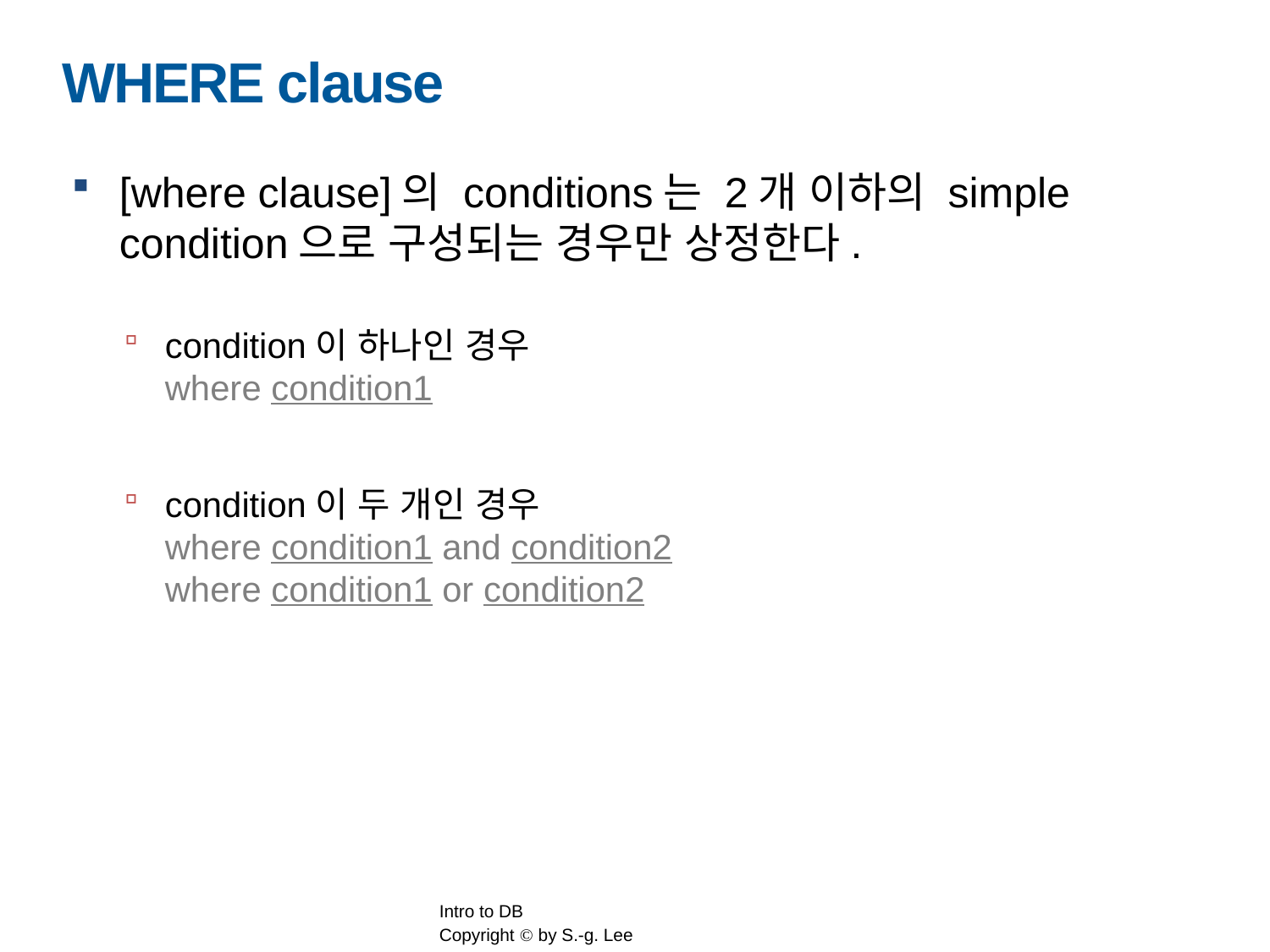

# WHERE clause
[where clause]의 conditions는 2개 이하의 simple condition으로 구성되는 경우만 상정한다.

condition이 하나인 경우
where condition1

condition이 두 개인 경우
where condition1 and condition2
where condition1 or condition2